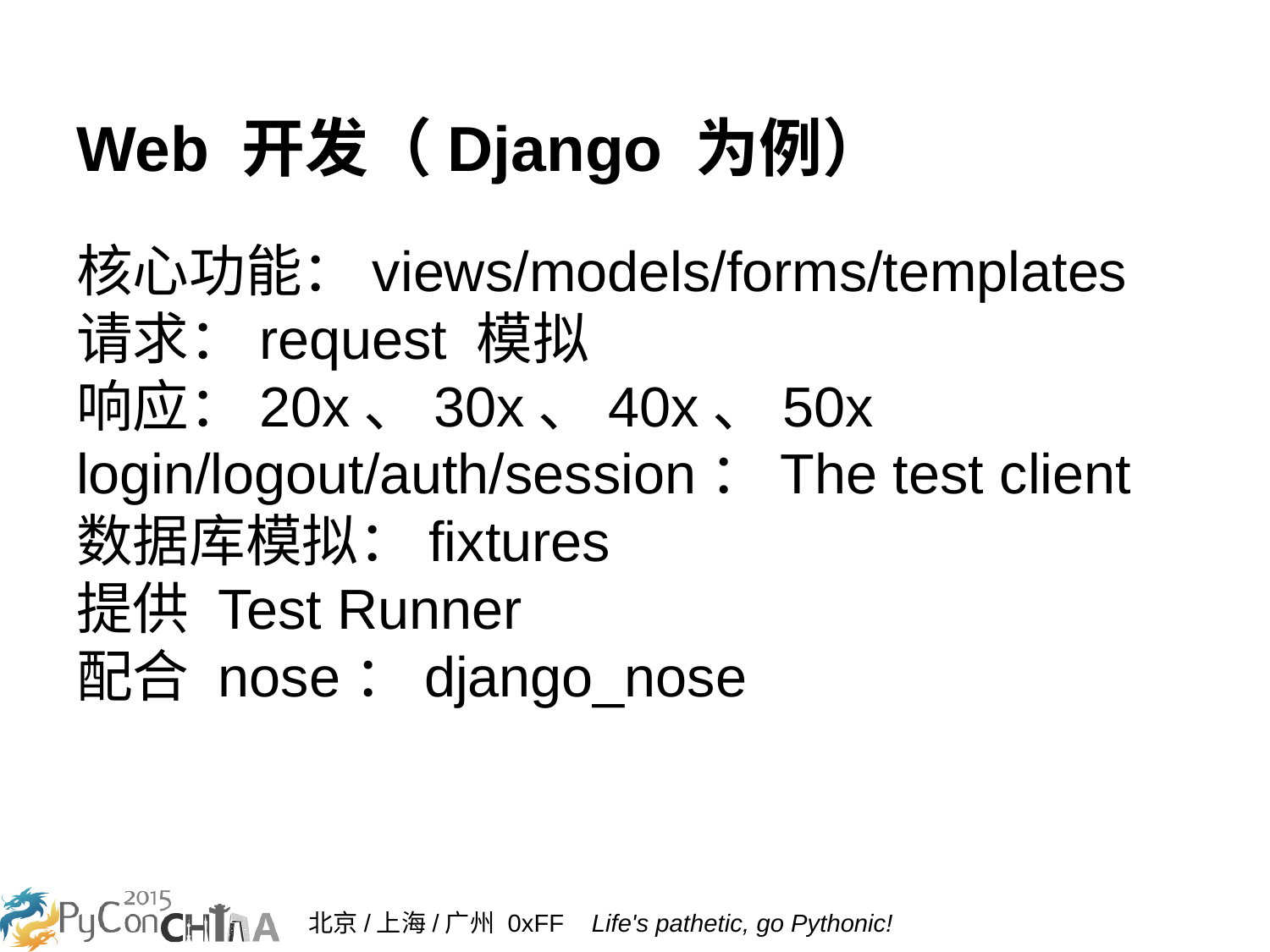

# Web 开发（Django 为例）
核心功能：views/models/forms/templates
请求：request 模拟
响应：20x、30x、40x、50x
login/logout/auth/session：The test client
数据库模拟：fixtures
提供 Test Runner
配合 nose：django_nose